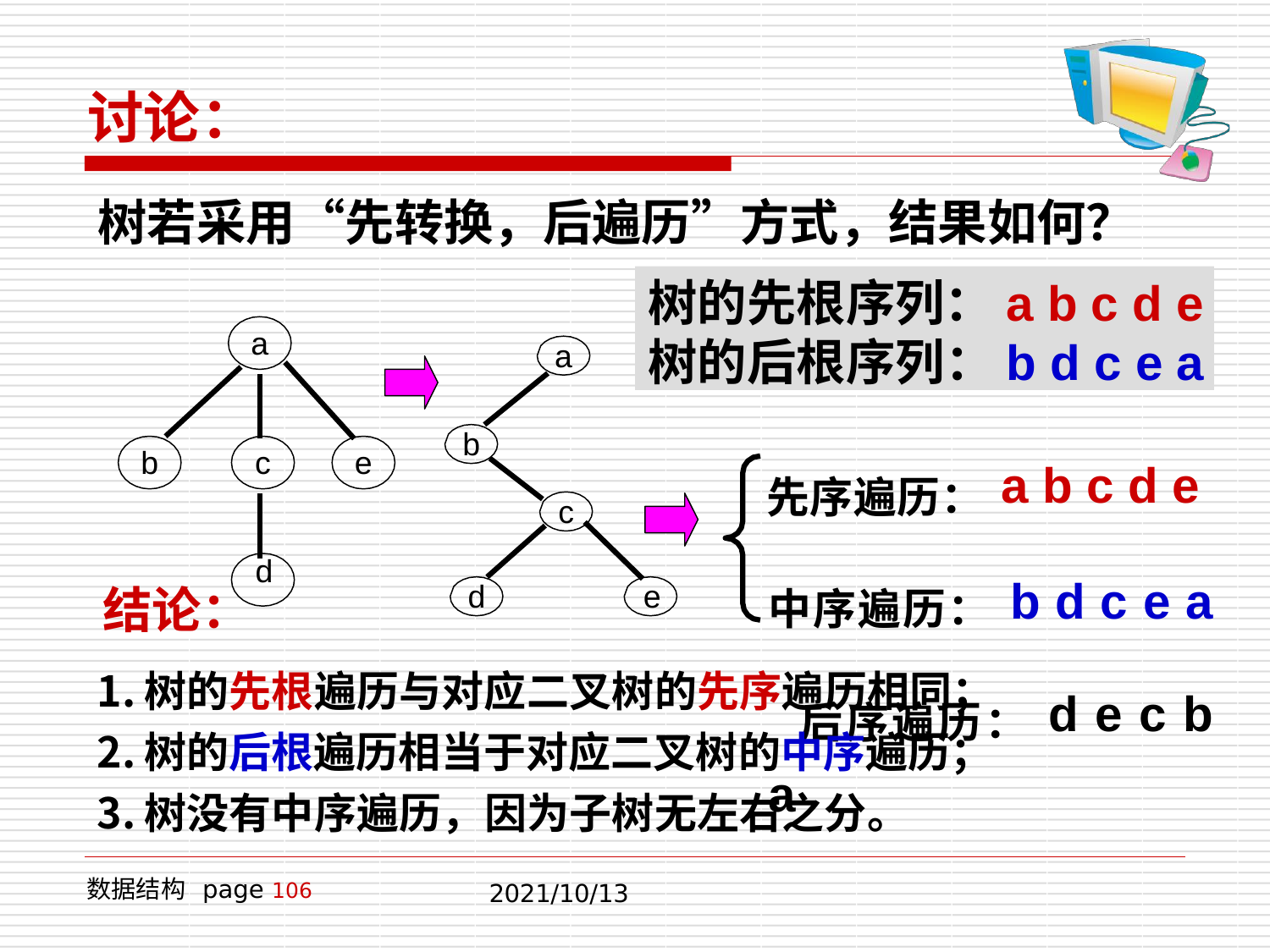

# 讨论：

树若采用“先转换，后遍历”方式，结果如何？
树的先根序列：a b c d e
树的后根序列：b d c e a

a
a

先序遍历：a b c d e  中序遍历：b d c e a  后序遍历：d e c b a
b

b
c
e

c

d
结论：
d	e

树的先根遍历与对应二叉树的先序遍历相同；
树的后根遍历相当于对应二叉树的中序遍历；
树没有中序遍历，因为子树无左右之分。

数据结构 page 106
2021/10/13